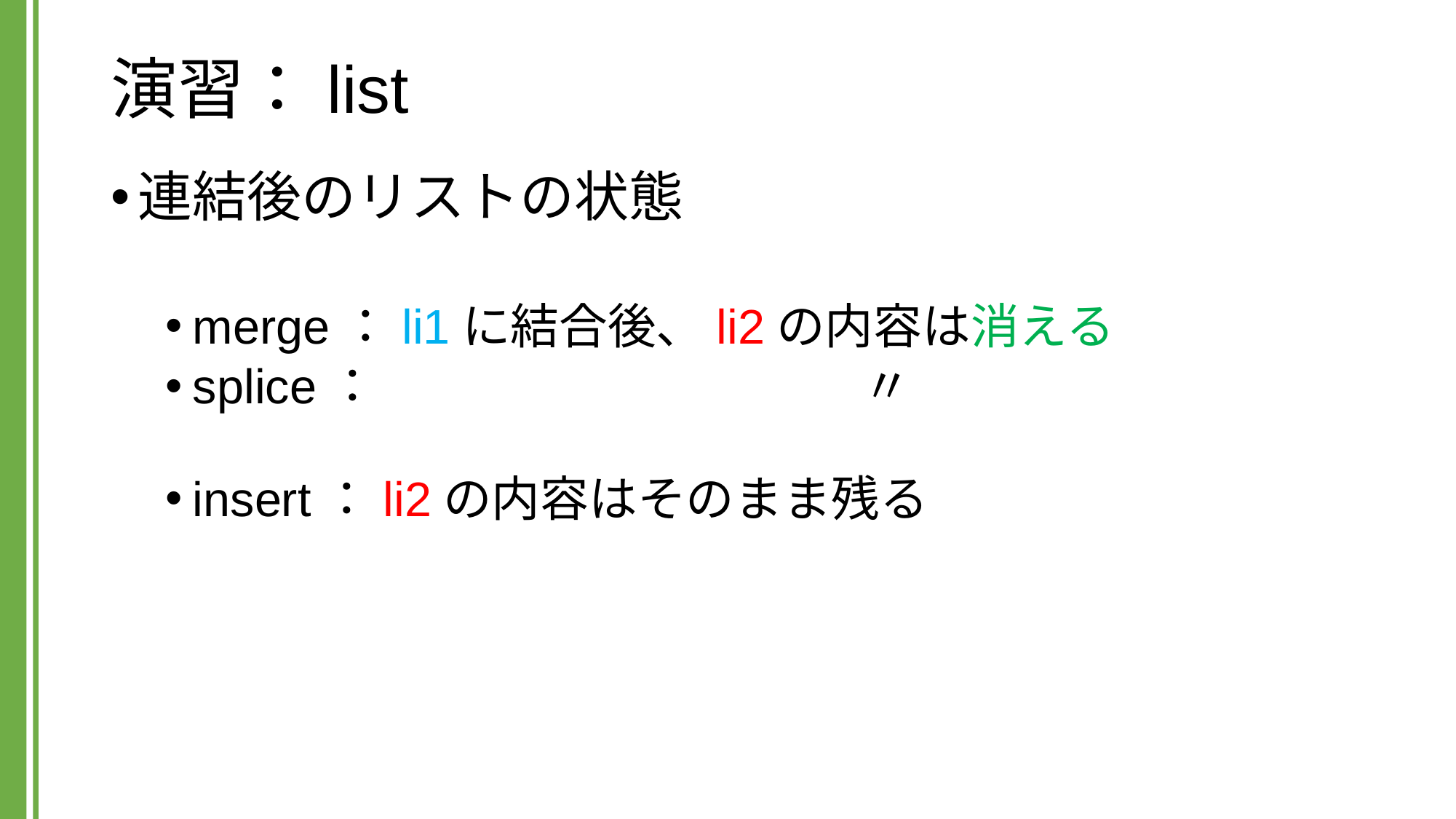

# 演習：list
連結後のリストの状態
merge：li1に結合後、li2の内容は消える
splice：　　　　　　　　　　〃
insert：li2の内容はそのまま残る